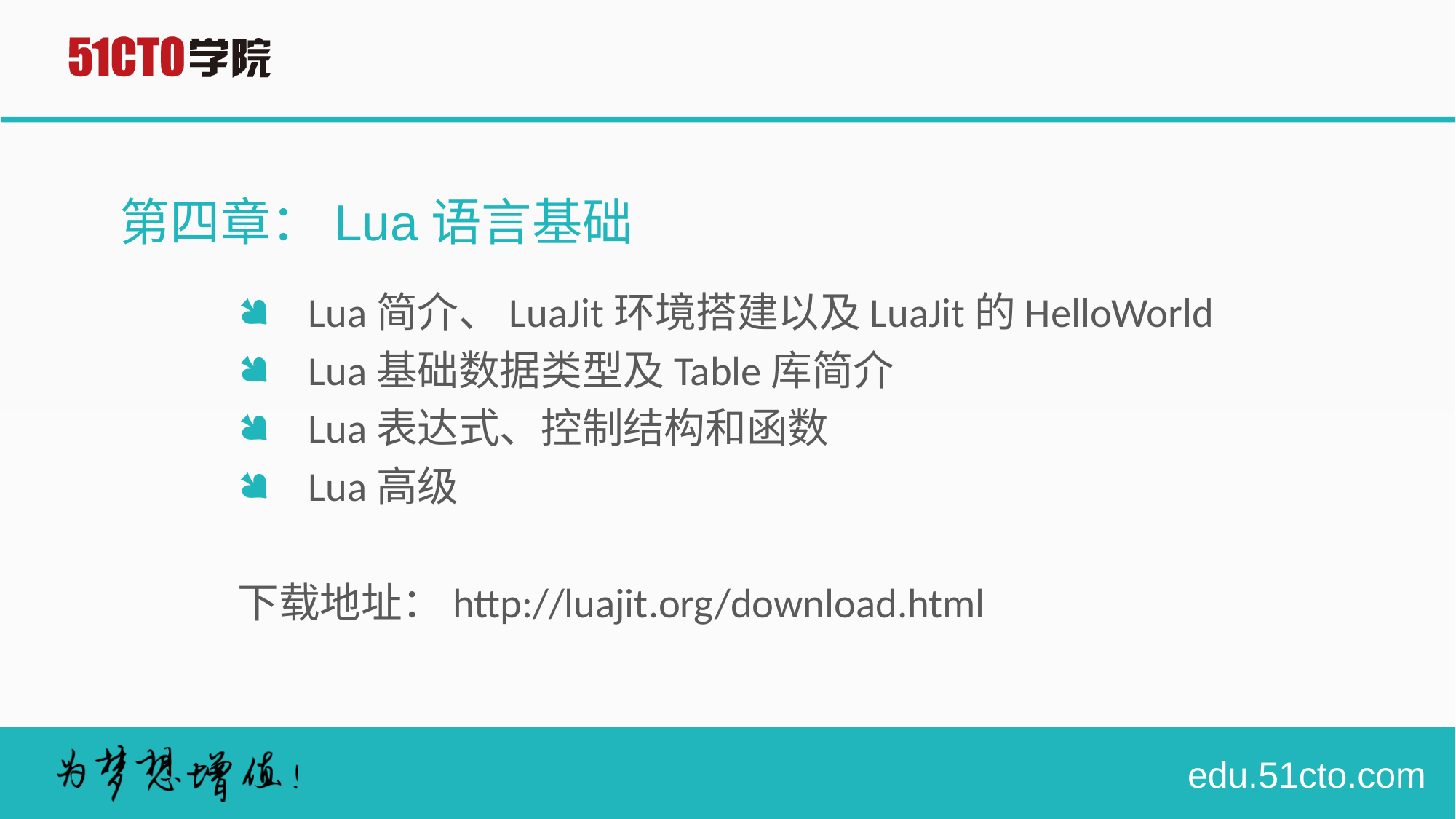

# 第四章：Lua语言基础
Lua简介、LuaJit环境搭建以及LuaJit的HelloWorld
Lua基础数据类型及Table库简介
Lua表达式、控制结构和函数
Lua高级

下载地址：http://luajit.org/download.html